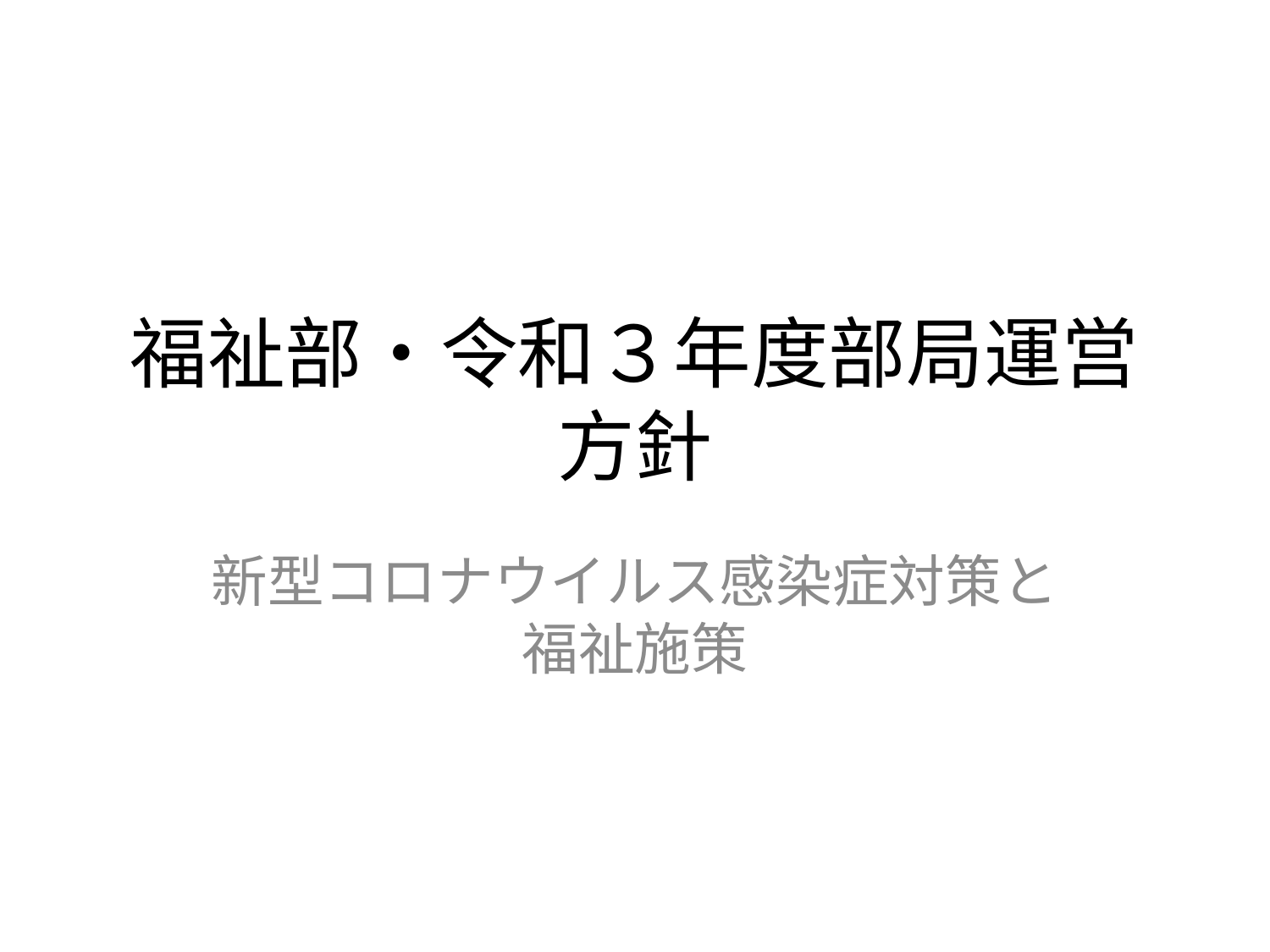

# 福祉部・令和３年度部局運営方針
新型コロナウイルス感染症対策と福祉施策